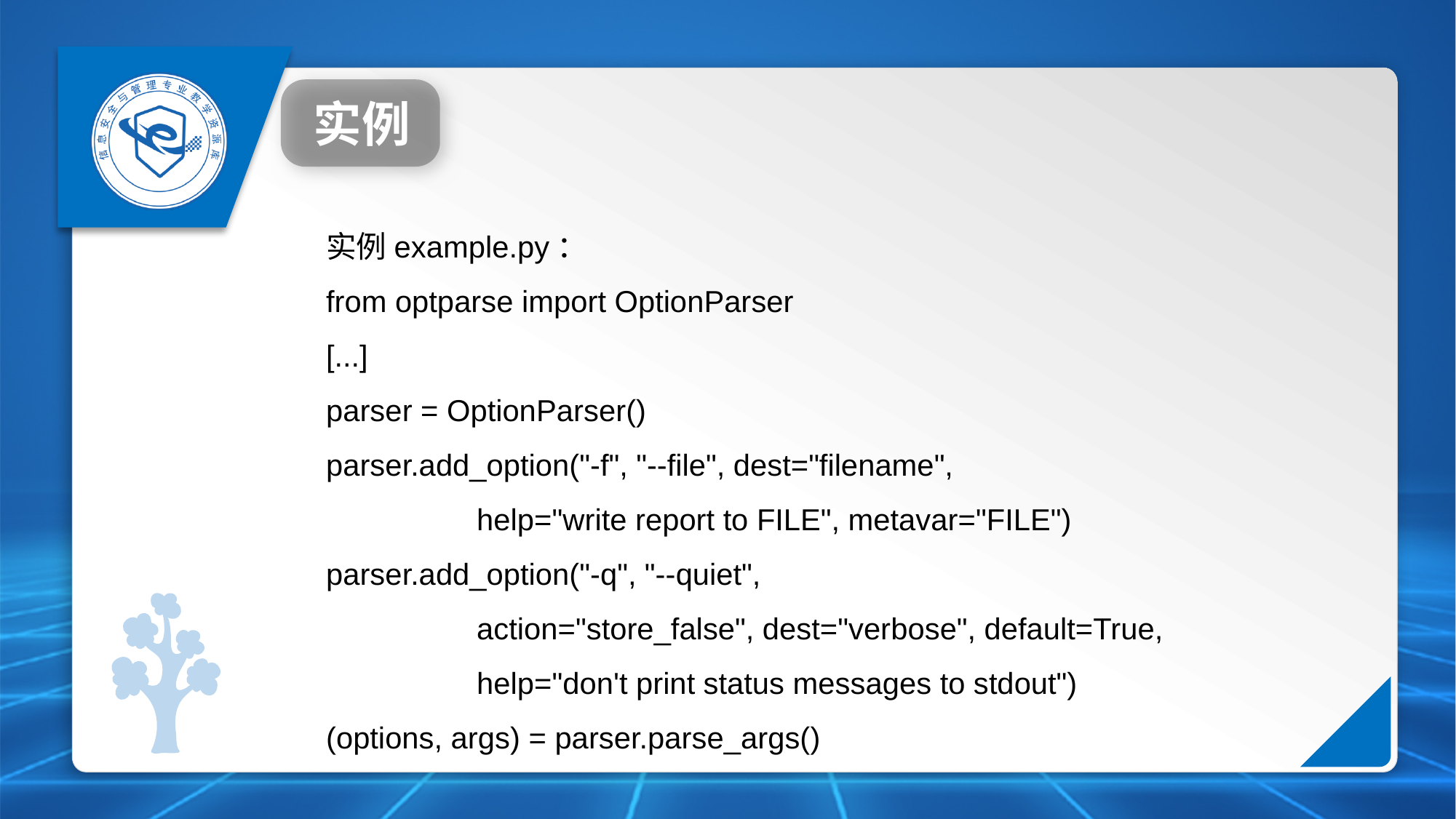

实例
实例example.py：
from optparse import OptionParser
[...]
parser = OptionParser()
parser.add_option("-f", "--file", dest="filename",
                  help="write report to FILE", metavar="FILE")
parser.add_option("-q", "--quiet",
                  action="store_false", dest="verbose", default=True,
                  help="don't print status messages to stdout")
(options, args) = parser.parse_args()